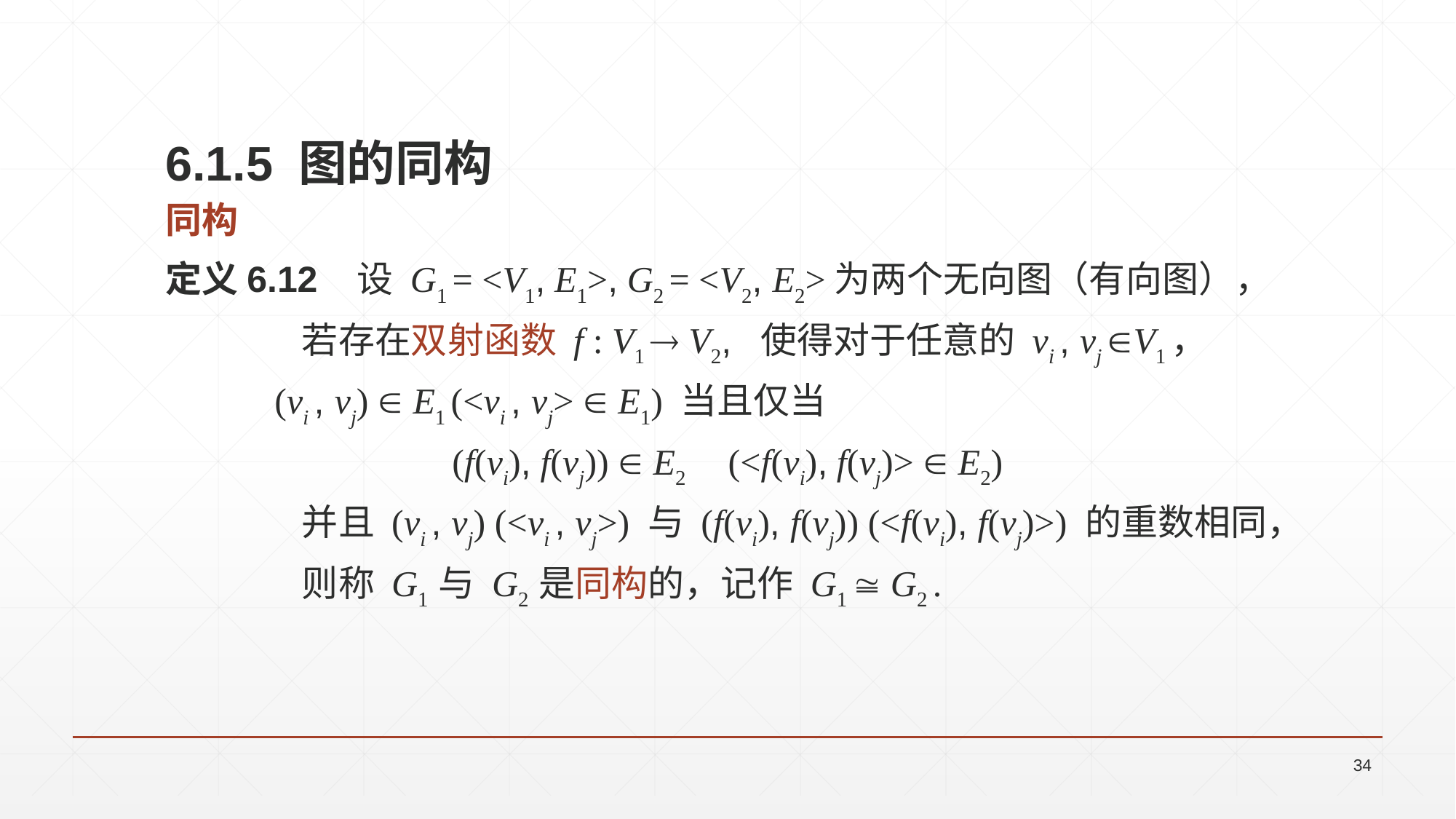

# 6.1.5 图的同构
同构
定义6.12   设 G1 = <V1, E1>, G2 = <V2, E2>为两个无向图（有向图），
		若存在双射函数 f : V1 → V2,  使得对于任意的 vi , vj ∈V1，
	(vi , vj) ∈ E1 (<vi , vj> ∈ E1) 当且仅当
(f(vi), f(vj)) ∈ E2        (<f(vi), f(vj)> ∈ E2)
		并且 (vi , vj) (<vi , vj>) 与 (f(vi), f(vj)) (<f(vi), f(vj)>) 的重数相同，
		则称 G1 与 G2 是同构的，记作 G1 ≅ G2 .
34